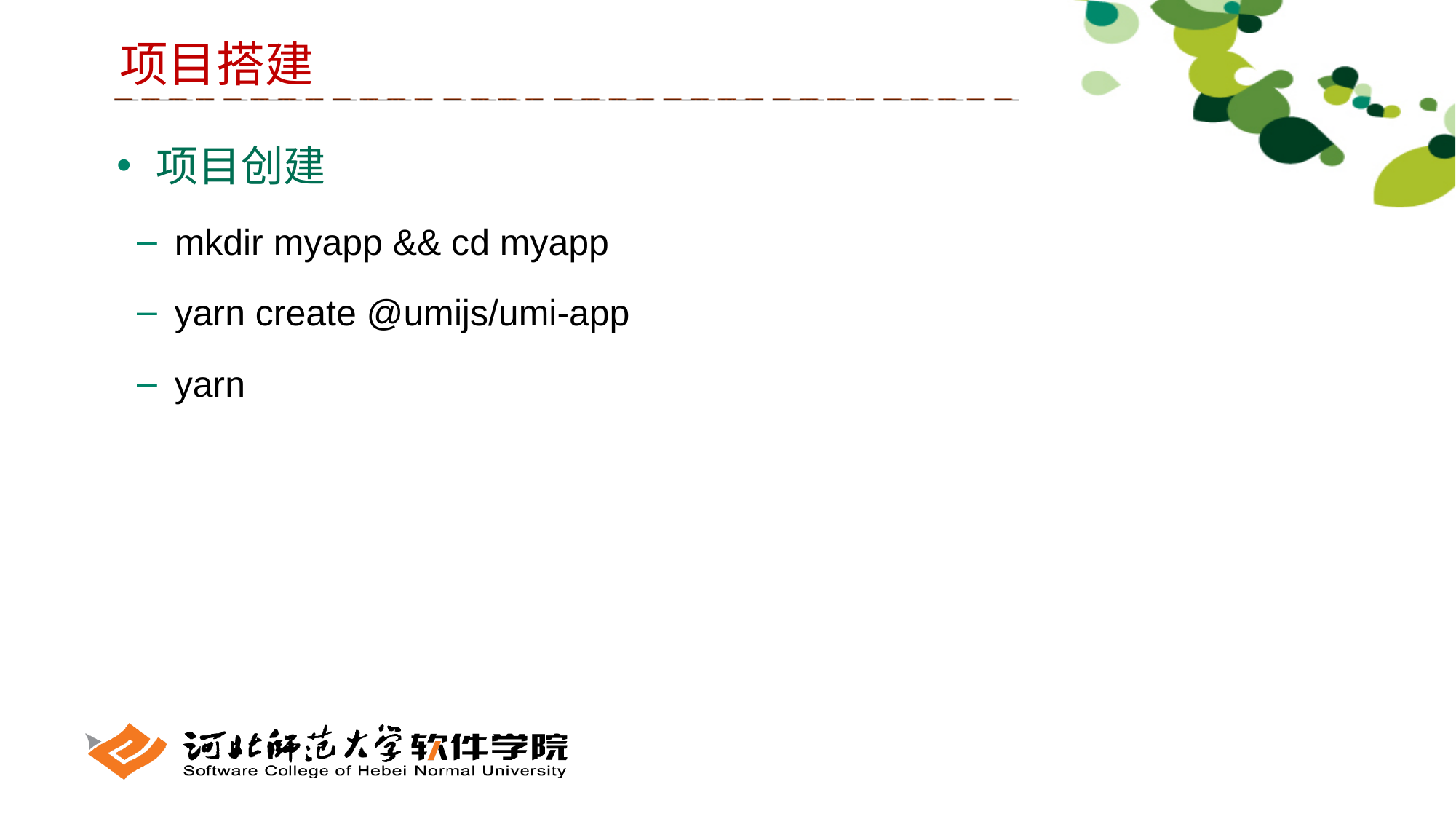

项目搭建
 项目创建
 mkdir myapp && cd myapp
 yarn create @umijs/umi-app
 yarn